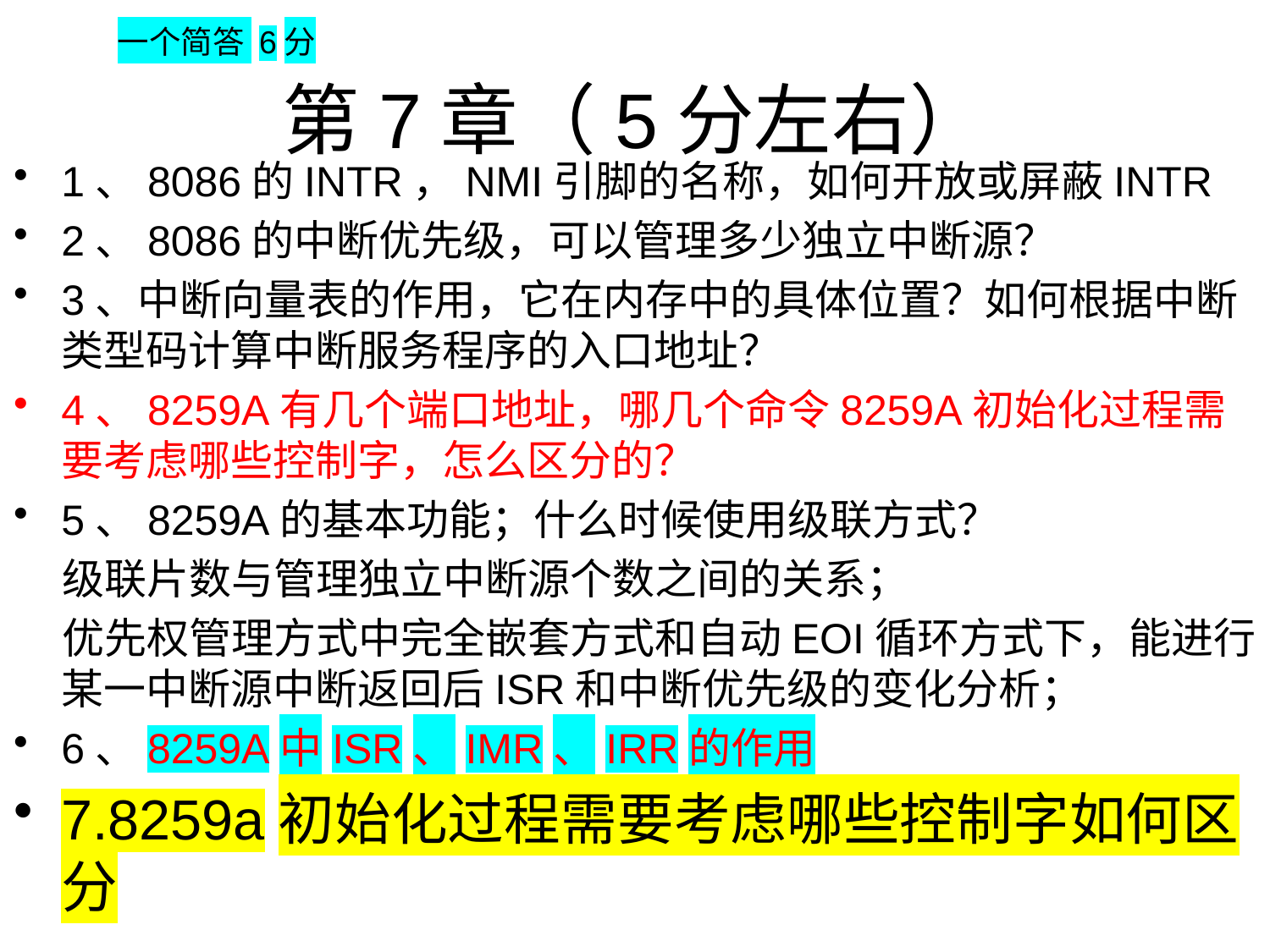

一个简答 6分
# 第7章（5分左右）
1、8086的INTR，NMI引脚的名称，如何开放或屏蔽INTR
2、8086的中断优先级，可以管理多少独立中断源？
3、中断向量表的作用，它在内存中的具体位置？如何根据中断类型码计算中断服务程序的入口地址？
4、8259A有几个端口地址，哪几个命令8259A初始化过程需要考虑哪些控制字，怎么区分的？
5、8259A的基本功能；什么时候使用级联方式？
    级联片数与管理独立中断源个数之间的关系；
    优先权管理方式中完全嵌套方式和自动EOI循环方式下，能进行某一中断源中断返回后ISR和中断优先级的变化分析；
6、8259A中ISR、IMR、IRR的作用
7.8259a初始化过程需要考虑哪些控制字如何区分